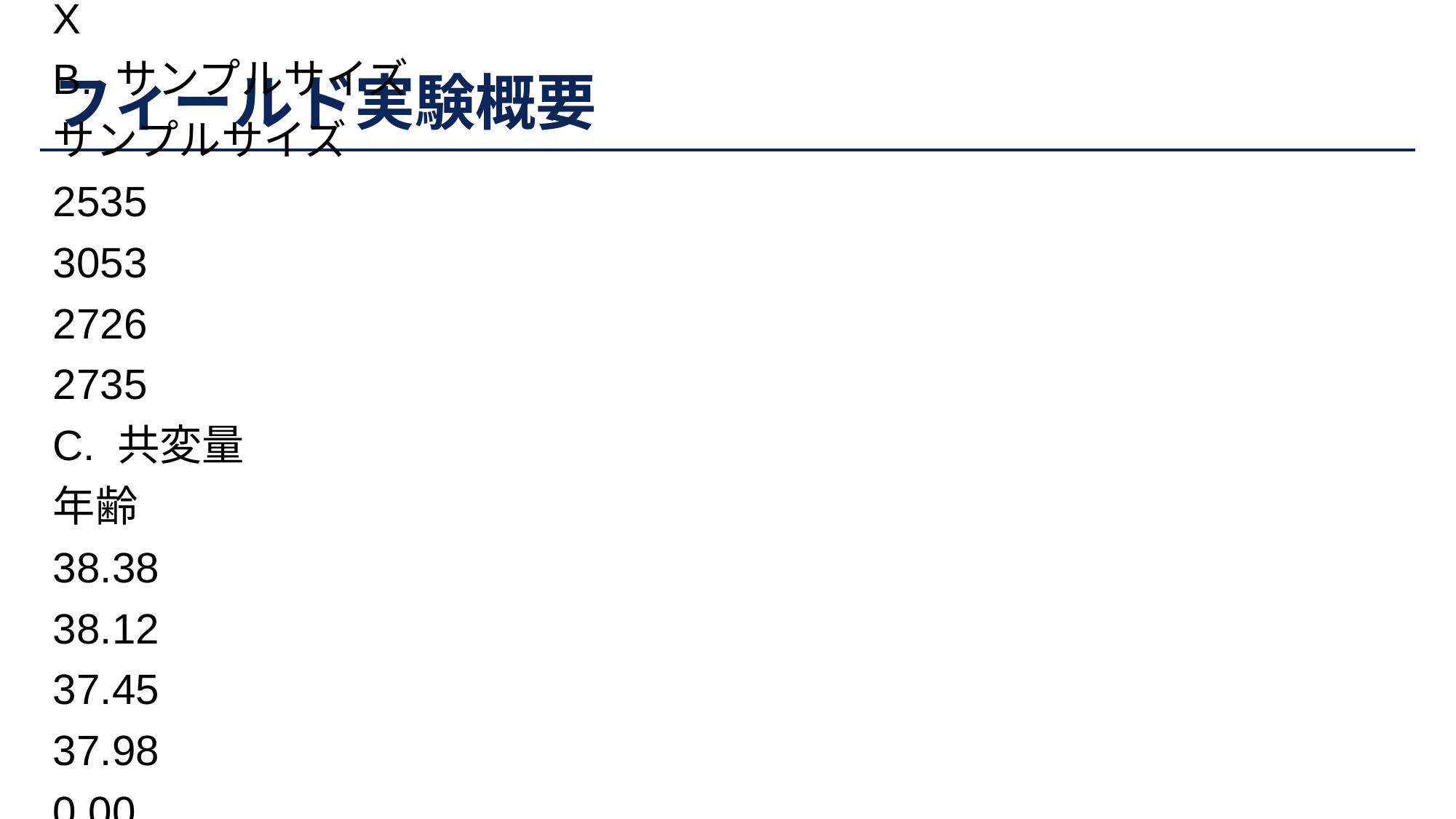

# フィールド実験概要
実験群
A
B
C
D
p-value
A. 介入
通常の適合通知
X
X
X
X
確率メッセージ
X
X
移植患者情報
X
X
B. サンプルサイズ
サンプルサイズ
2535
3053
2726
2735
C. 共変量
年齢
38.38
38.12
37.45
37.98
0.00
初回コーディネーション
0.63
0.64
0.62
0.65
0.05
男性
0.62
0.63
0.63
0.61
0.23
東京・大阪・神奈川・愛知
0.28
0.29
0.29
0.28
0.57